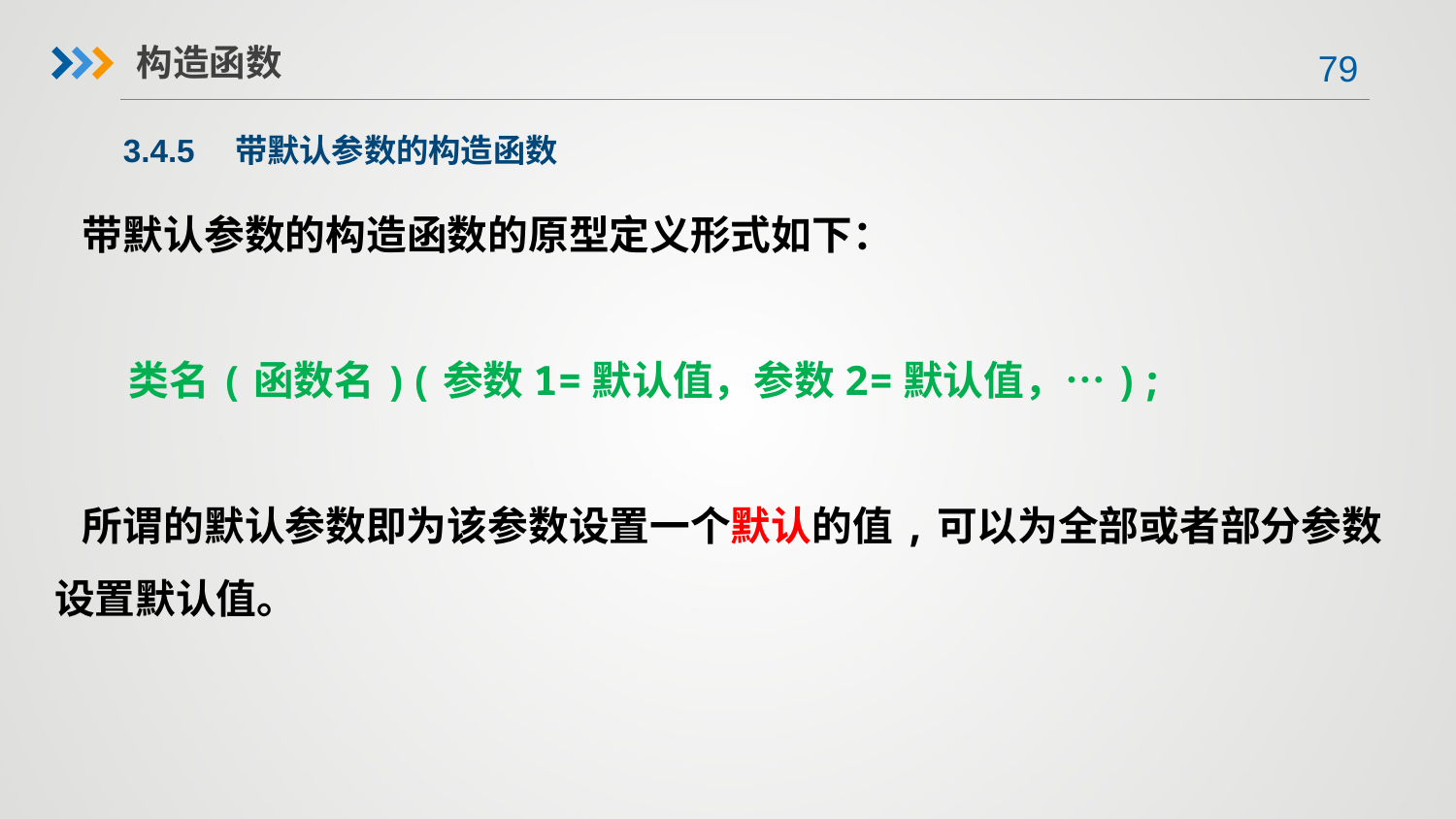

构造函数
3.4.5　带默认参数的构造函数
  带默认参数的构造函数的原型定义形式如下：

       类名(函数名)(参数1=默认值，参数2=默认值，…);

  所谓的默认参数即为该参数设置一个默认的值,可以为全部或者部分参数设置默认值。